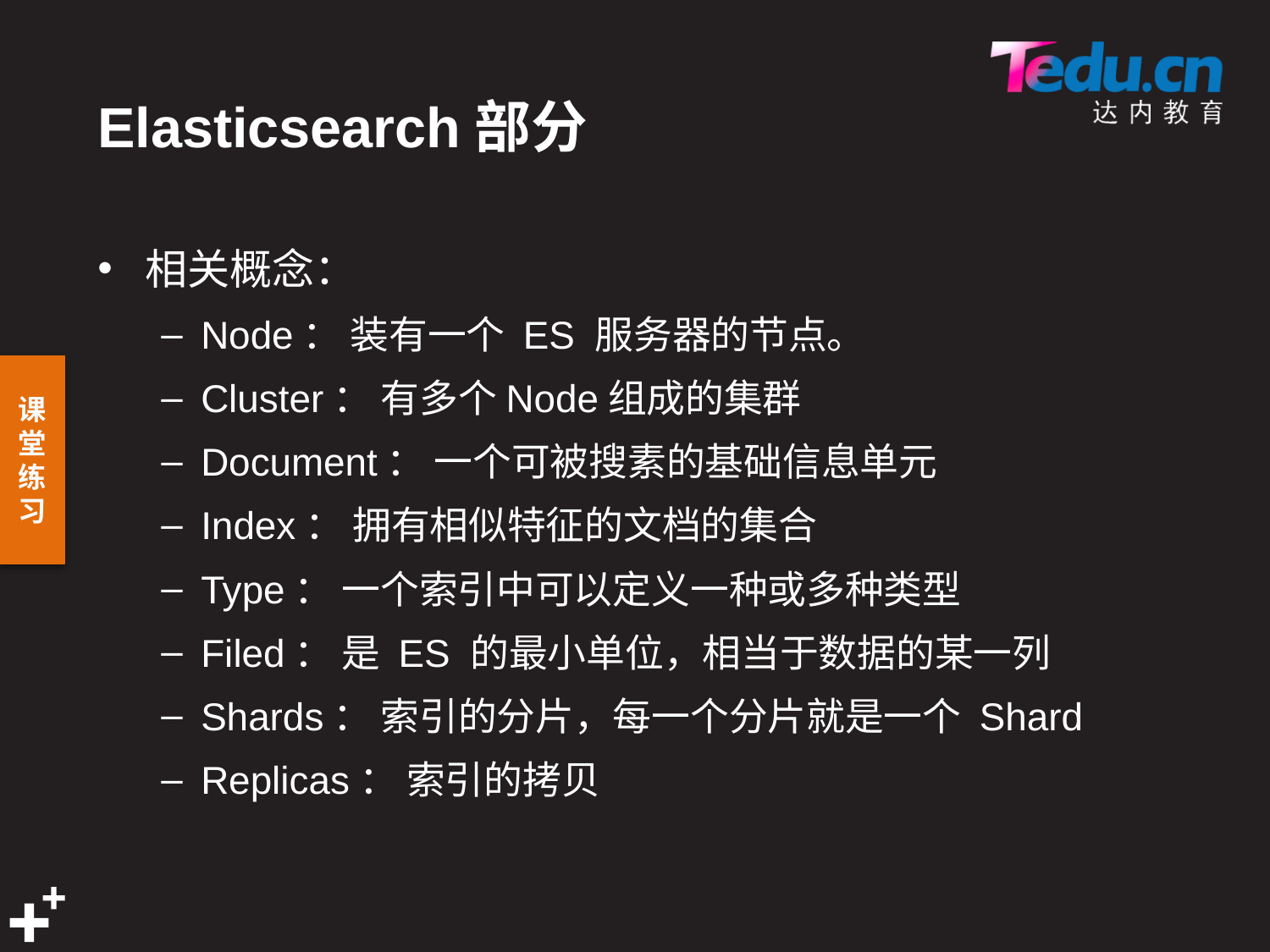

# Elasticsearch部分
相关概念：
Node： 装有一个 ES 服务器的节点。
Cluster： 有多个Node组成的集群
Document： 一个可被搜素的基础信息单元
Index： 拥有相似特征的文档的集合
Type： 一个索引中可以定义一种或多种类型
Filed： 是 ES 的最小单位，相当于数据的某一列
Shards： 索引的分片，每一个分片就是一个 Shard
Replicas： 索引的拷贝